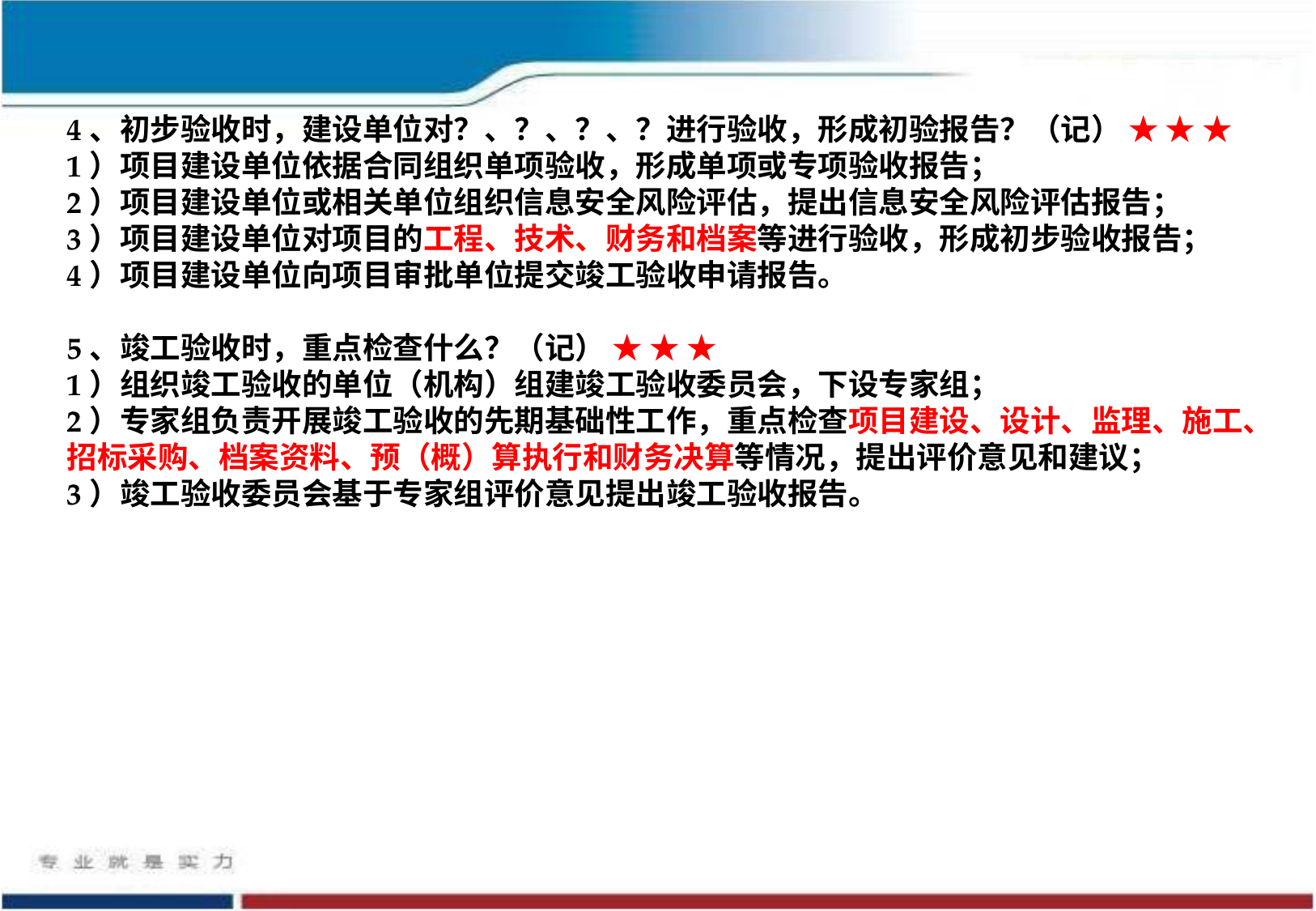

4、初步验收时，建设单位对？、？、？、？进行验收，形成初验报告？（记） ★ ★ ★
1）项目建设单位依据合同组织单项验收，形成单项或专项验收报告；
2）项目建设单位或相关单位组织信息安全风险评估，提出信息安全风险评估报告；
3）项目建设单位对项目的工程、技术、财务和档案等进行验收，形成初步验收报告；
4）项目建设单位向项目审批单位提交竣工验收申请报告。

5、竣工验收时，重点检查什么？（记） ★ ★ ★
1）组织竣工验收的单位（机构）组建竣工验收委员会，下设专家组；
2）专家组负责开展竣工验收的先期基础性工作，重点检查项目建设、设计、监理、施工、招标采购、档案资料、预（概）算执行和财务决算等情况，提出评价意见和建议；
3）竣工验收委员会基于专家组评价意见提出竣工验收报告。